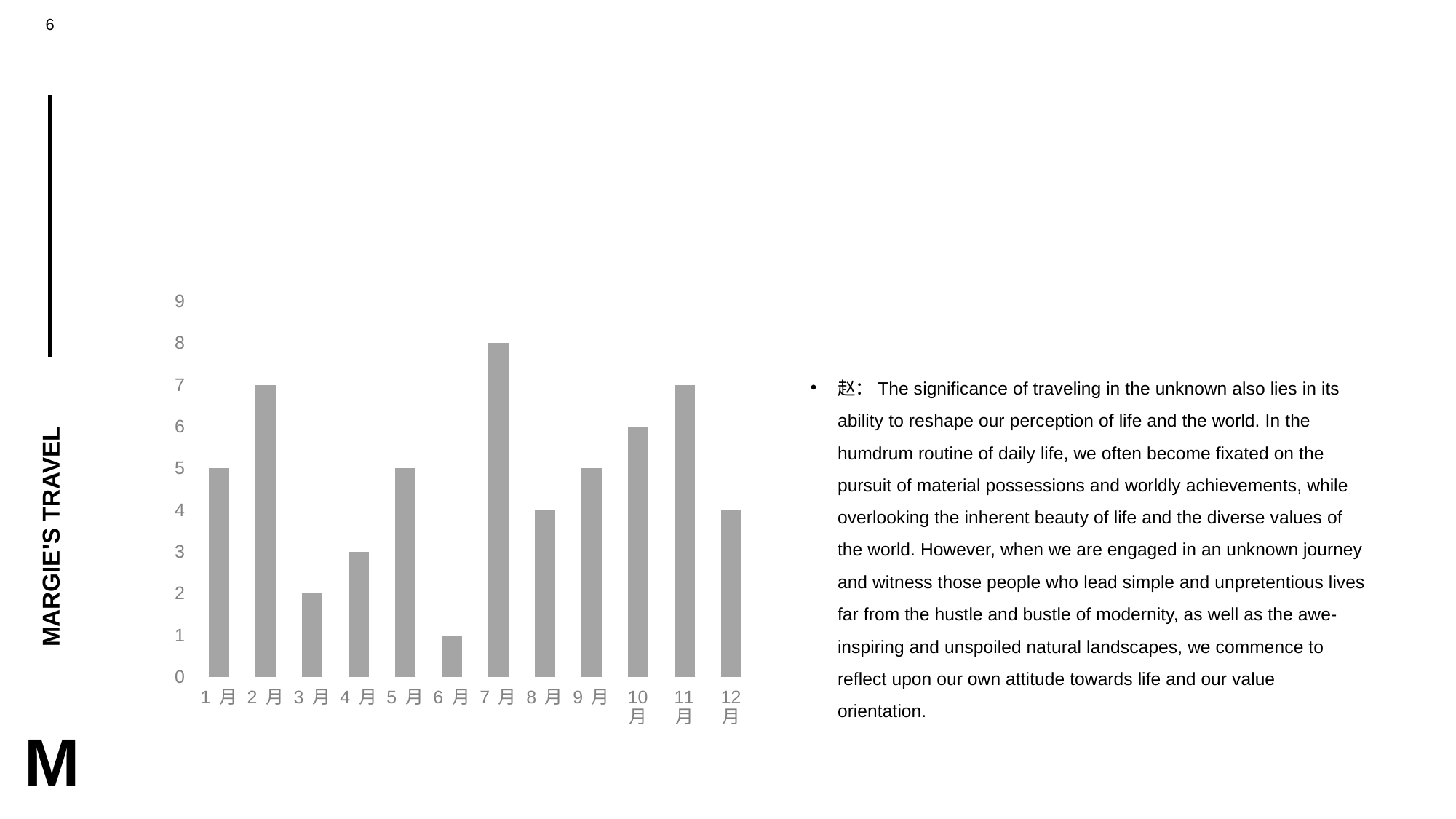

#

### Chart

| Category | 行 |
|---|---|
| 1 月 | 5.0 |
| 2 月 | 7.0 |
| 3 月 | 2.0 |
| 4 月 | 3.0 |
| 5 月 | 5.0 |
| 6 月 | 1.0 |
| 7 月 | 8.0 |
| 8 月 | 4.0 |
| 9 月 | 5.0 |
| 10 月 | 6.0 |
| 11 月 | 7.0 |
| 12 月 | 4.0 |
赵：The significance of traveling in the unknown also lies in its ability to reshape our perception of life and the world. In the humdrum routine of daily life, we often become fixated on the pursuit of material possessions and worldly achievements, while overlooking the inherent beauty of life and the diverse values of the world. However, when we are engaged in an unknown journey and witness those people who lead simple and unpretentious lives far from the hustle and bustle of modernity, as well as the awe-inspiring and unspoiled natural landscapes, we commence to reflect upon our own attitude towards life and our value orientation.